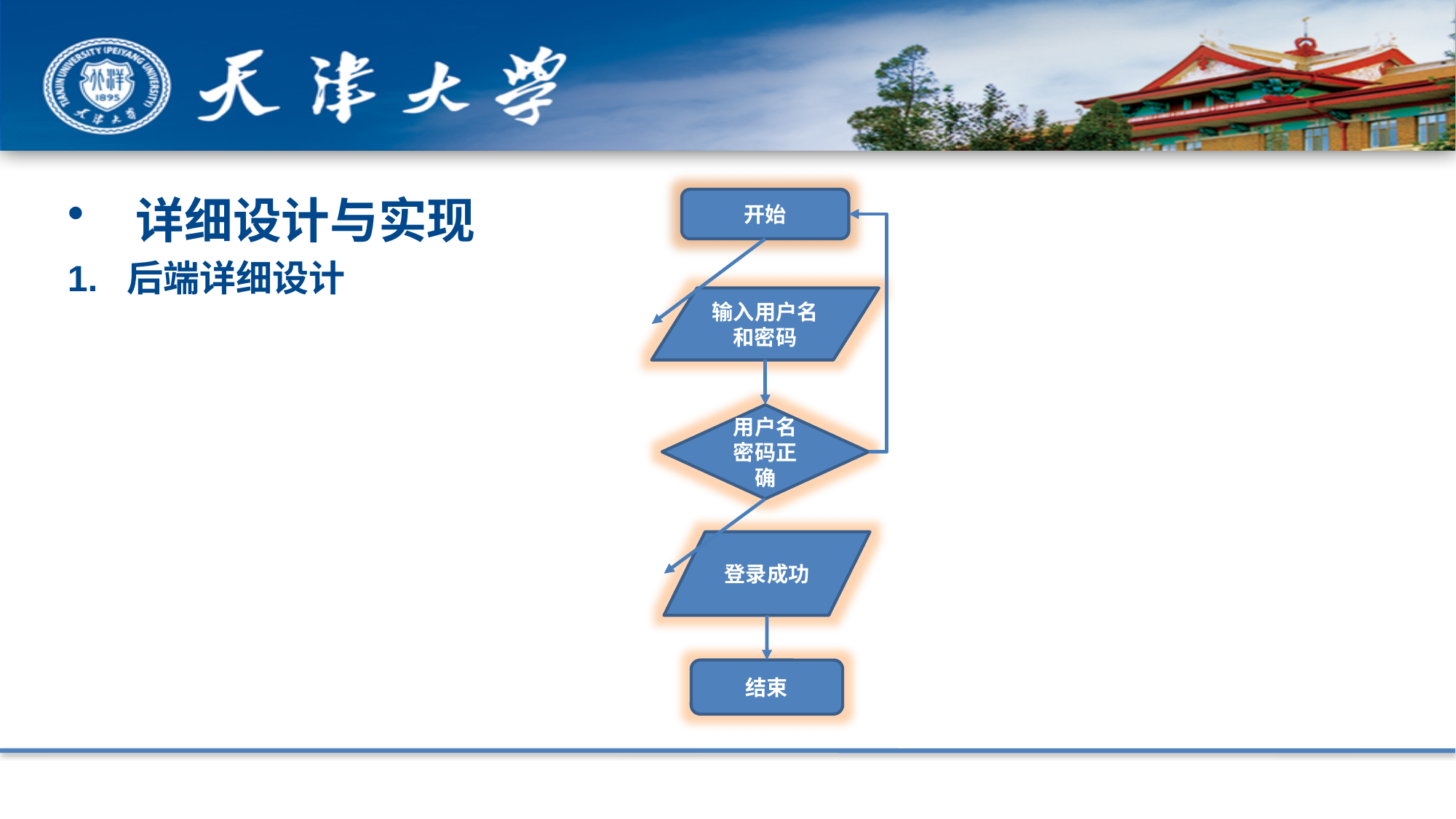

详细设计与实现
1.  后端详细设计
开始

输入用户名和密码
用户名密码正确
登录成功

结束